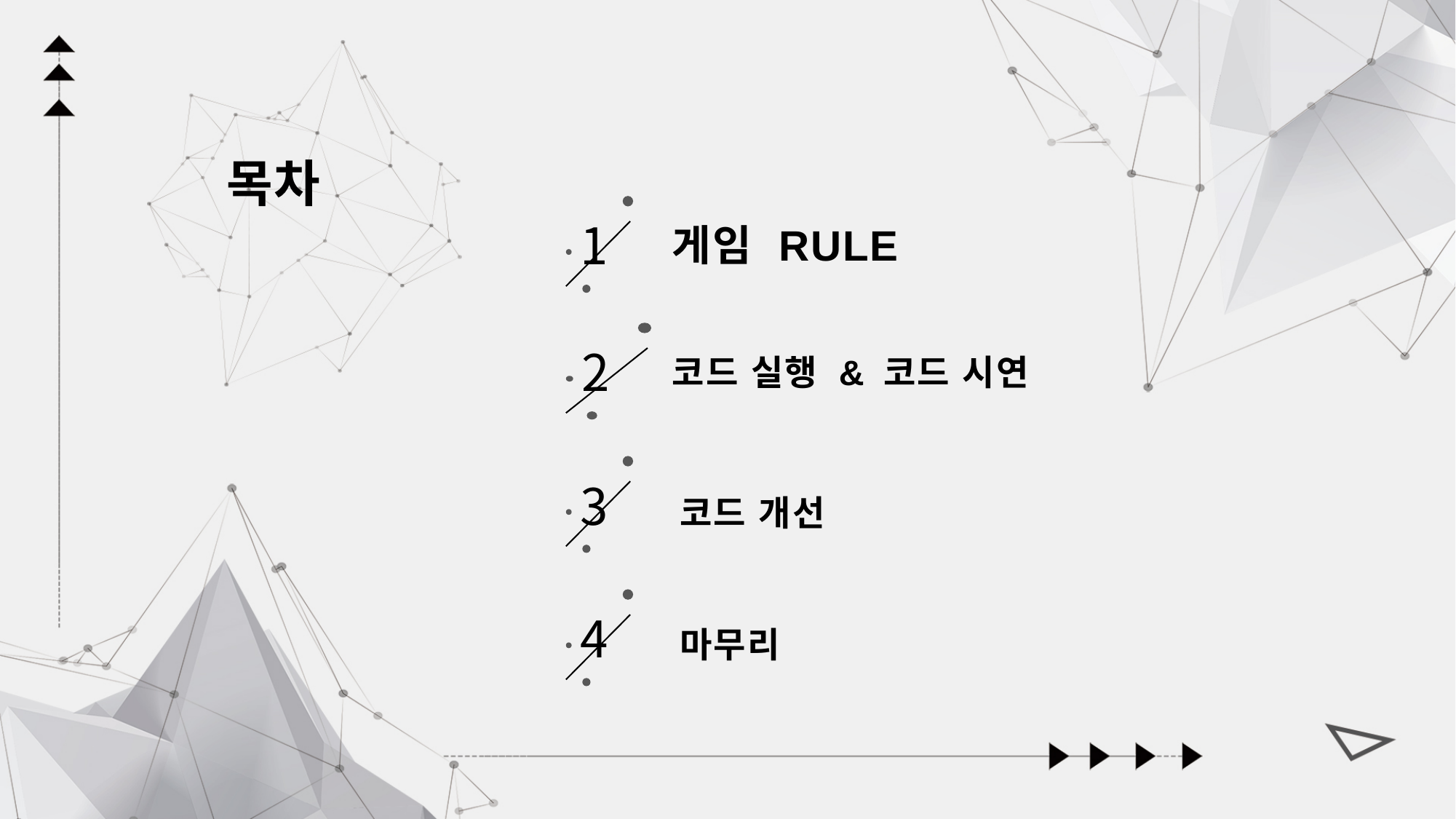

목차

1
게임 RULE

2

코드 실행 & 코드 시연

3

코드 개선

4

마무리